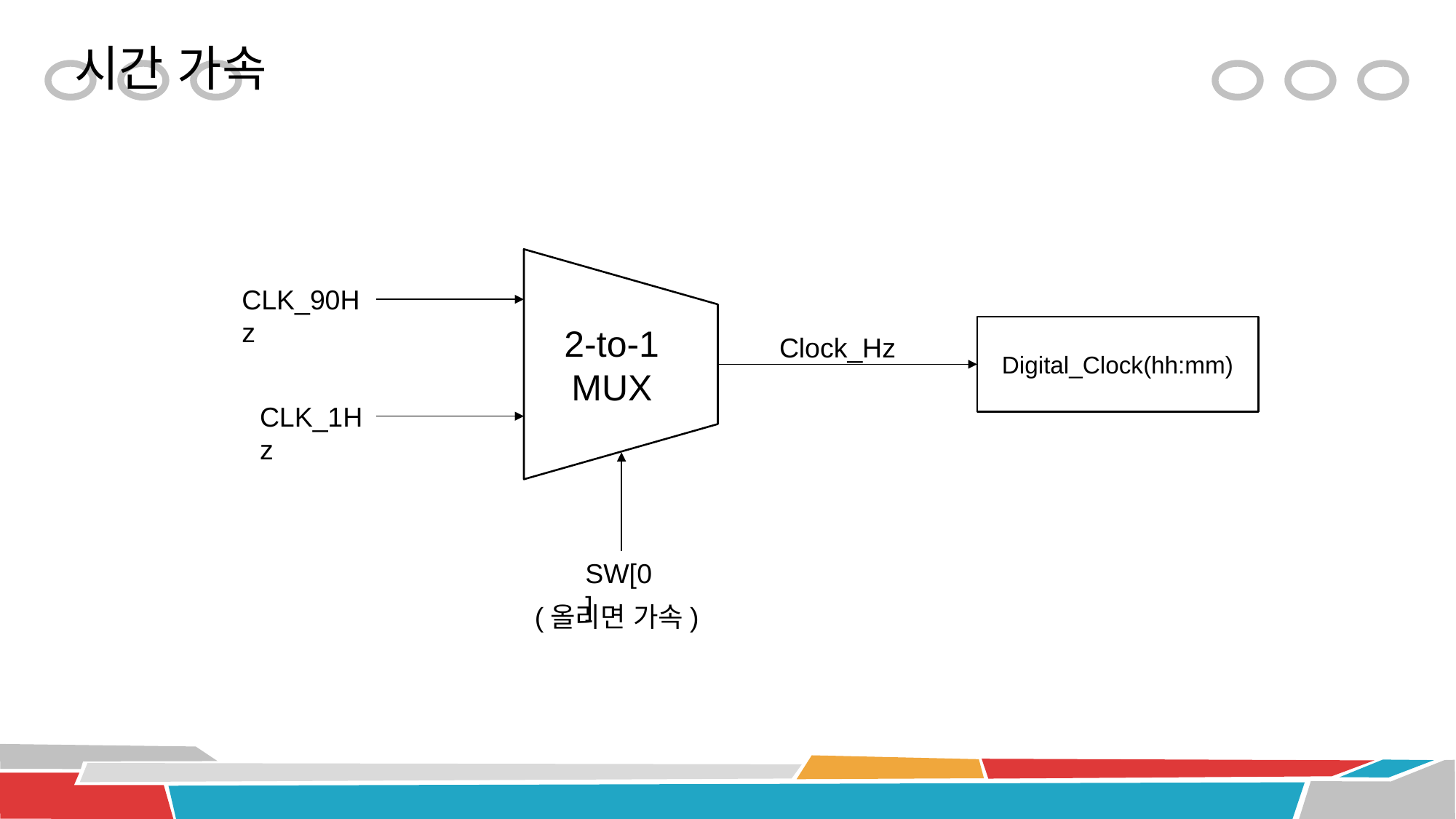

시간 가속
2-to-1 MUX
CLK_90Hz
Digital_Clock(hh:mm)
Clock_Hz
CLK_1Hz
SW[0]
(올리면 가속)